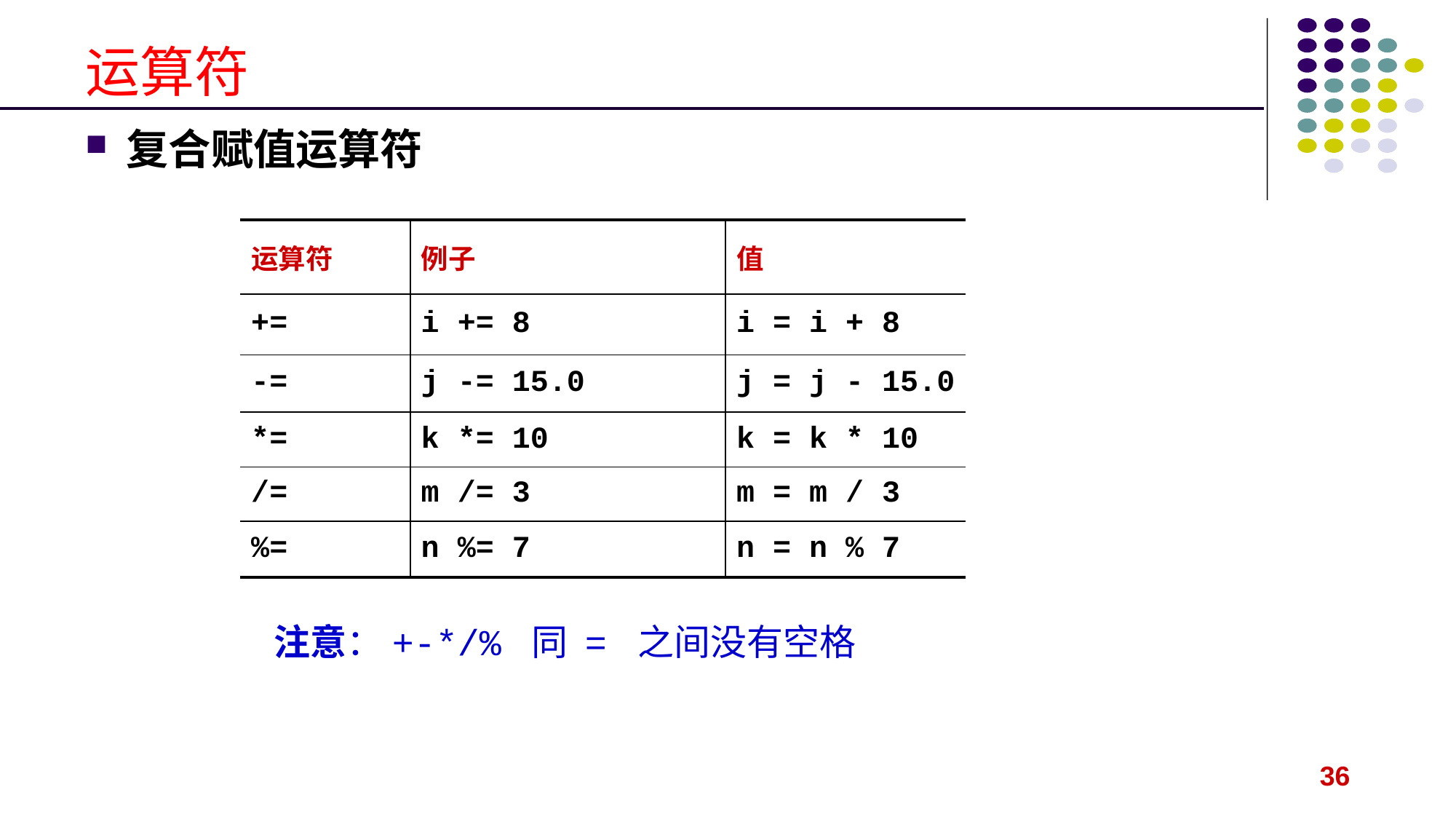

# 运算符
复合赋值运算符
| 运算符 | 例子 | 值 |
| --- | --- | --- |
| += | i += 8 | i = i + 8 |
| -= | j -= 15.0 | j = j - 15.0 |
| \*= | k \*= 10 | k = k \* 10 |
| /= | m /= 3 | m = m / 3 |
| %= | n %= 7 | n = n % 7 |
注意：+-*/% 同 = 之间没有空格